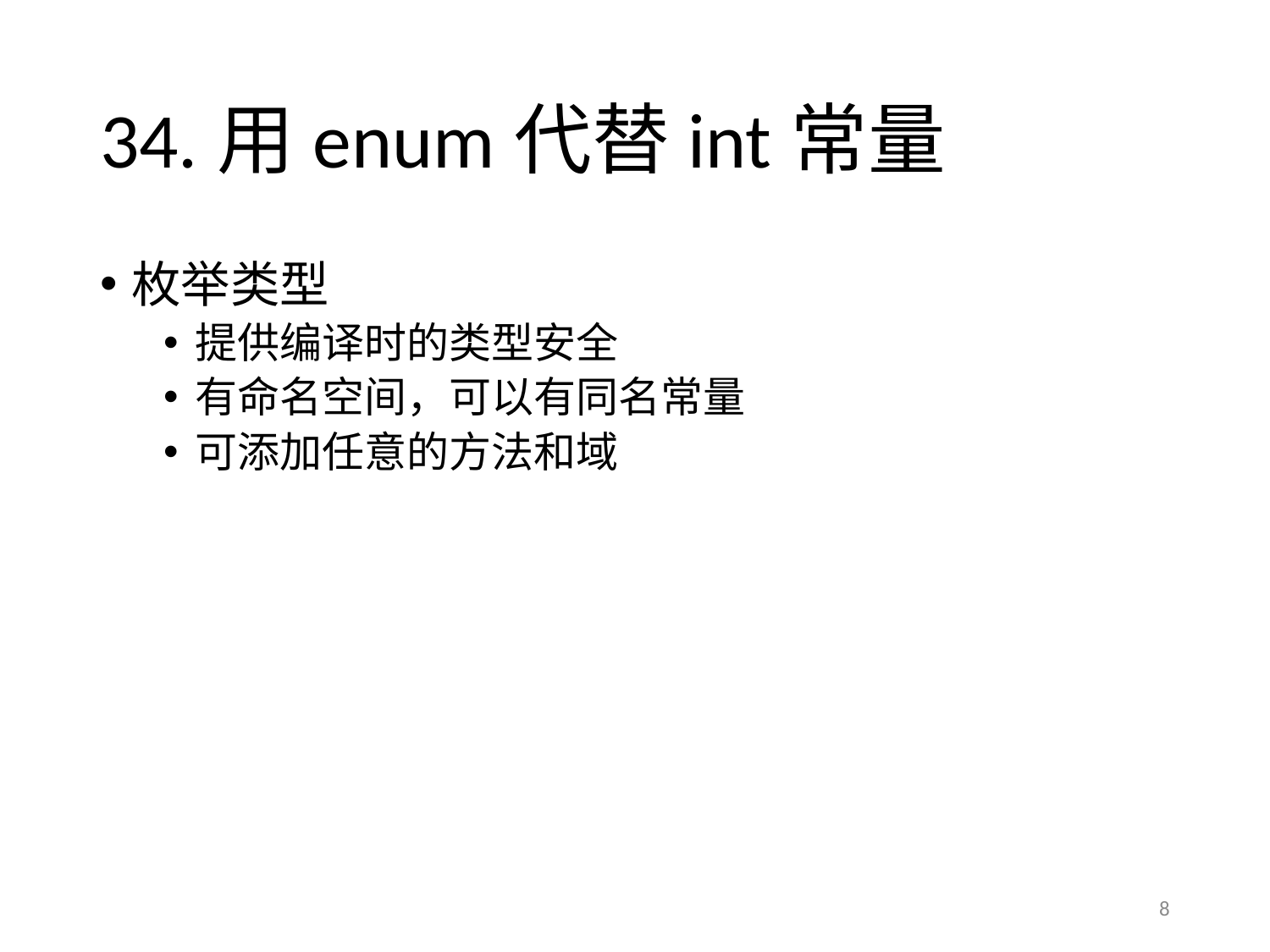

# 34.用enum代替int常量
枚举类型
提供编译时的类型安全
有命名空间，可以有同名常量
可添加任意的方法和域

8